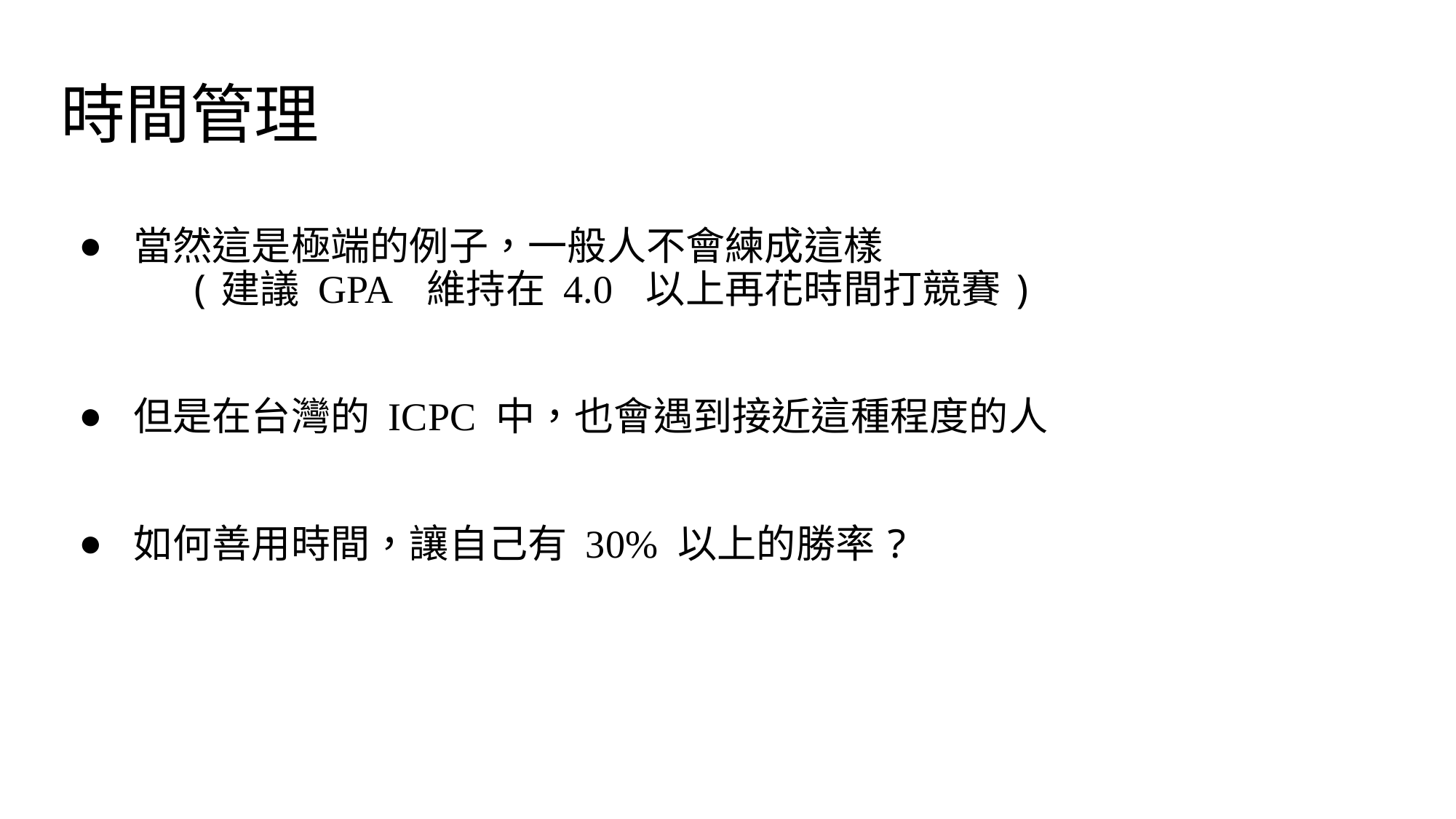

# 時間管理
當然這是極端的例子，一般人不會練成這樣
	(建議 GPA 維持在 4.0 以上再花時間打競賽)

但是在台灣的 ICPC 中，也會遇到接近這種程度的人

如何善用時間，讓自己有 30% 以上的勝率?